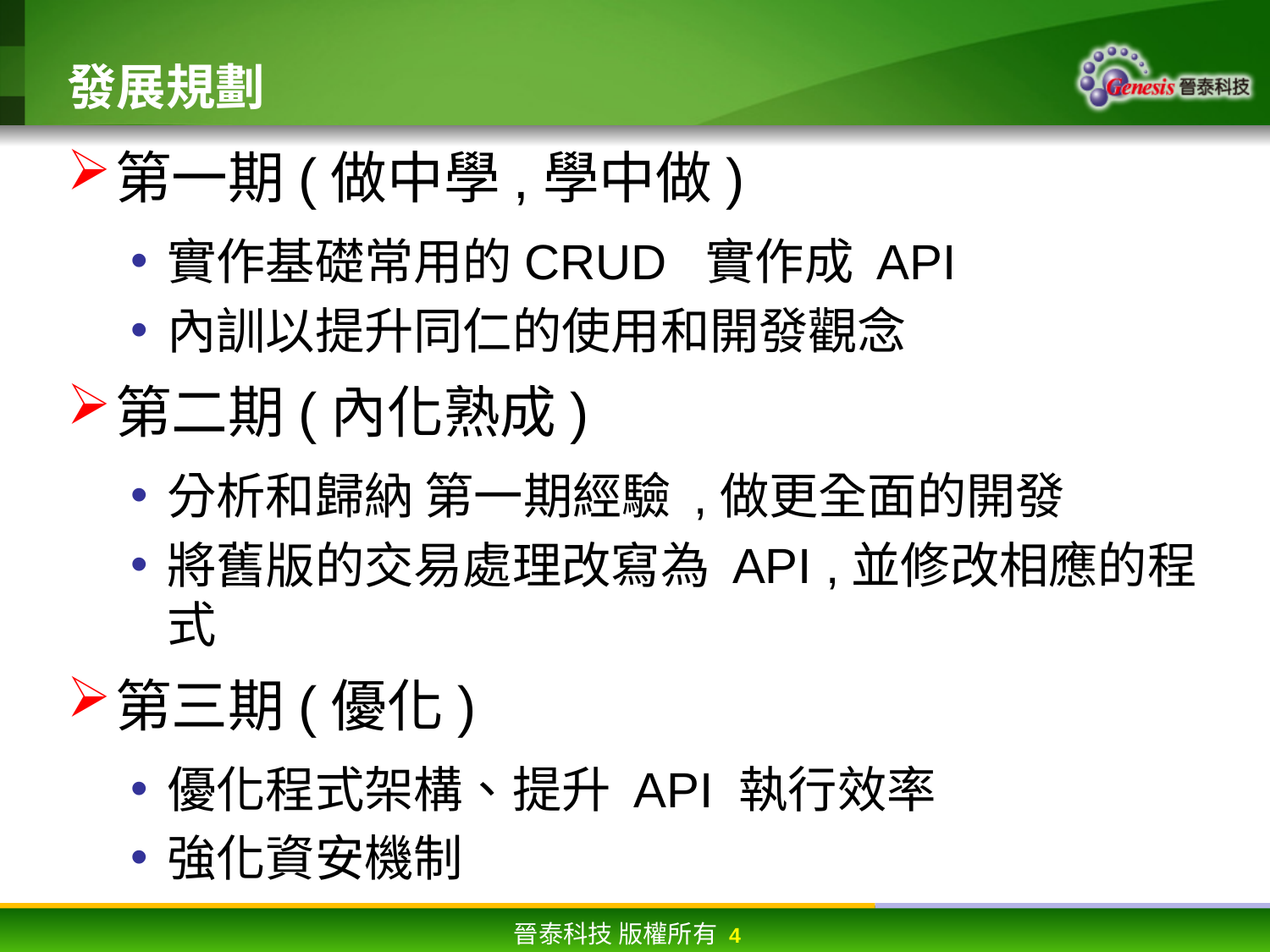

# 發展規劃
第一期(做中學,學中做)
實作基礎常用的CRUD  實作成 API
內訓以提升同仁的使用和開發觀念
第二期(內化熟成)
分析和歸納 第一期經驗 ,做更全面的開發
將舊版的交易處理改寫為 API ,並修改相應的程式
第三期(優化)
優化程式架構、提升 API 執行效率
強化資安機制

年度工作目標